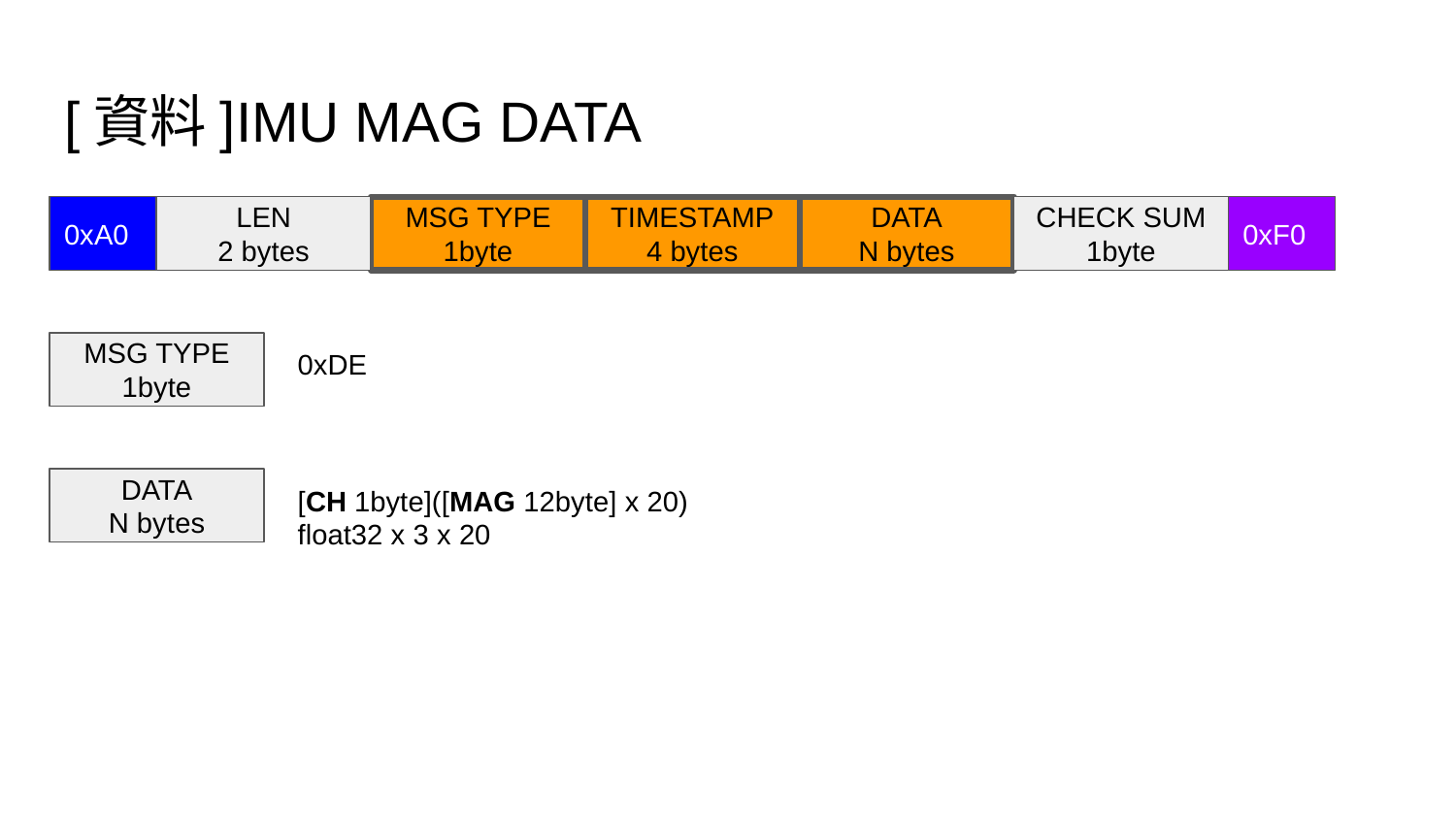

# [資料]IMU MAG DATA
0xA0
LEN
2 bytes
MSG TYPE
1byte
TIMESTAMP
4 bytes
DATA
N bytes
CHECK SUM
1byte
0xF0
MSG TYPE
1byte
0xDE
DATA
N bytes
[CH 1byte]([MAG 12byte] x 20)
float32 x 3 x 20